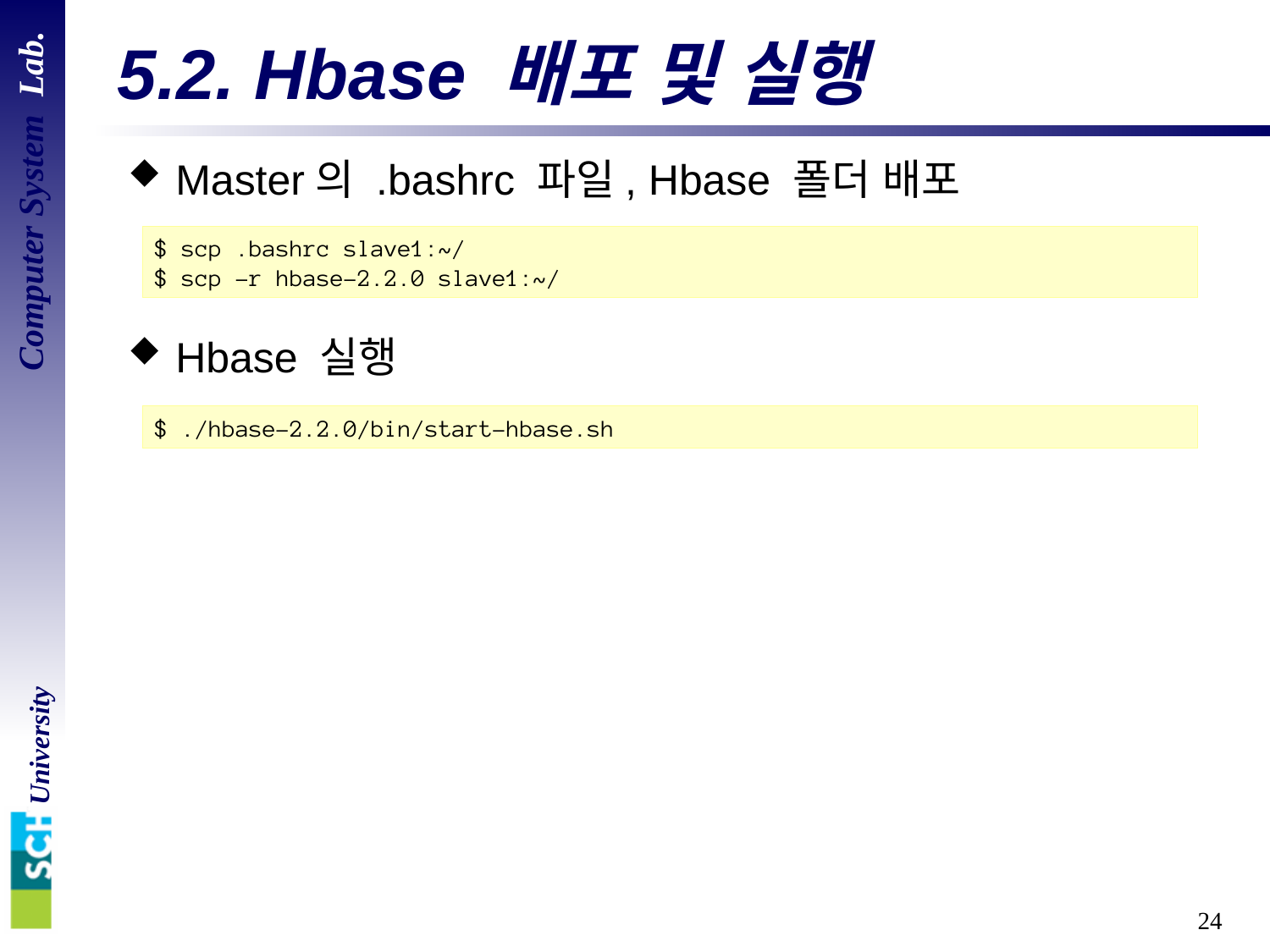

# 5.2. Hbase 배포 및 실행
Master의 .bashrc 파일, Hbase 폴더 배포

Hbase 실행

$ scp .bashrc slave1:~/
$ scp -r hbase-2.2.0 slave1:~/
$ ./hbase-2.2.0/bin/start-hbase.sh